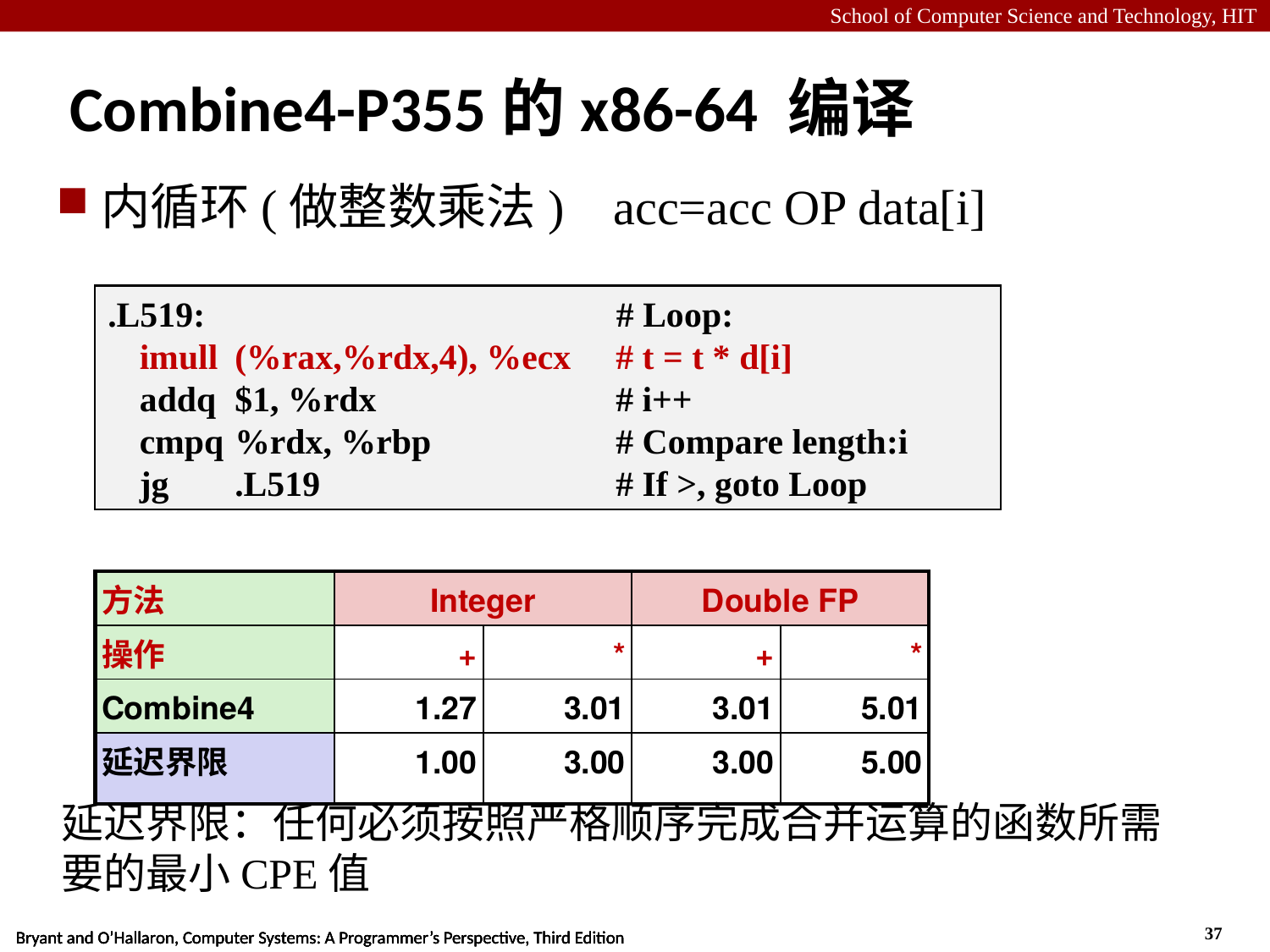

# Combine4-P355的x86-64 编译
内循环(做整数乘法)    acc=acc OP data[i]

延迟界限：任何必须按照严格顺序完成合并运算的函数所需要的最小CPE值
.L519:		        # Loop:
	imull	(%rax,%rdx,4), %ecx	# t = t * d[i]
	addq	$1, %rdx		# i++
	cmpq	%rdx, %rbp		# Compare length:i
	jg	.L519		# If >, goto Loop
| 方法 | Integer |  | Double FP |  |
| --- | --- | --- | --- | --- |
| 操作 | + | \* | + | \* |
| Combine4 | 1.27 | 3.01 | 3.01 | 5.01 |
| 延迟界限 | 1.00 | 3.00 | 3.00 | 5.00 |